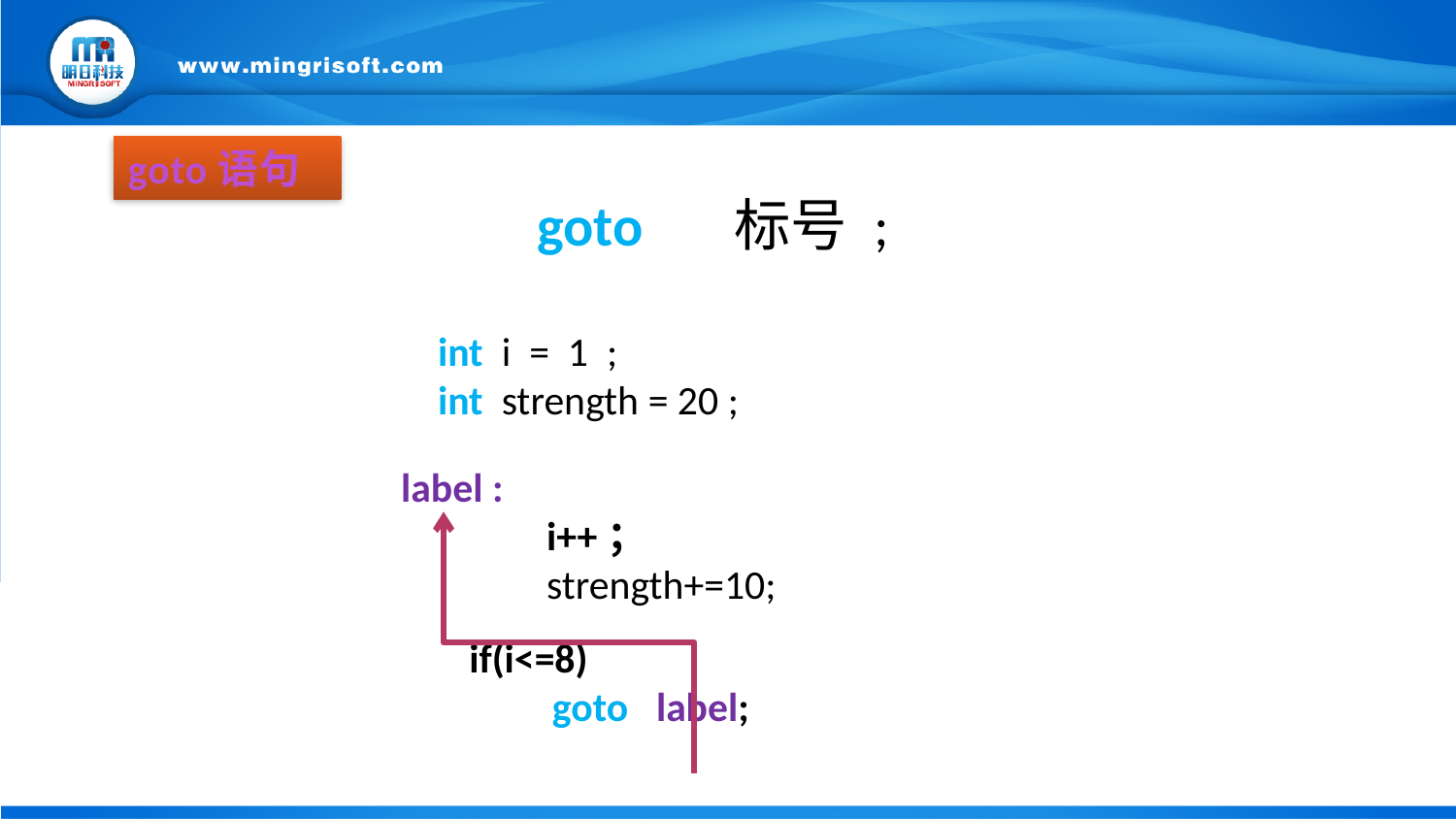

goto语句
goto      标号 ;
    int  i  =  1  ;
    int  strength = 20 ;
label :
	i++；
	strength+=10;
if(i<=8)
         goto   label;